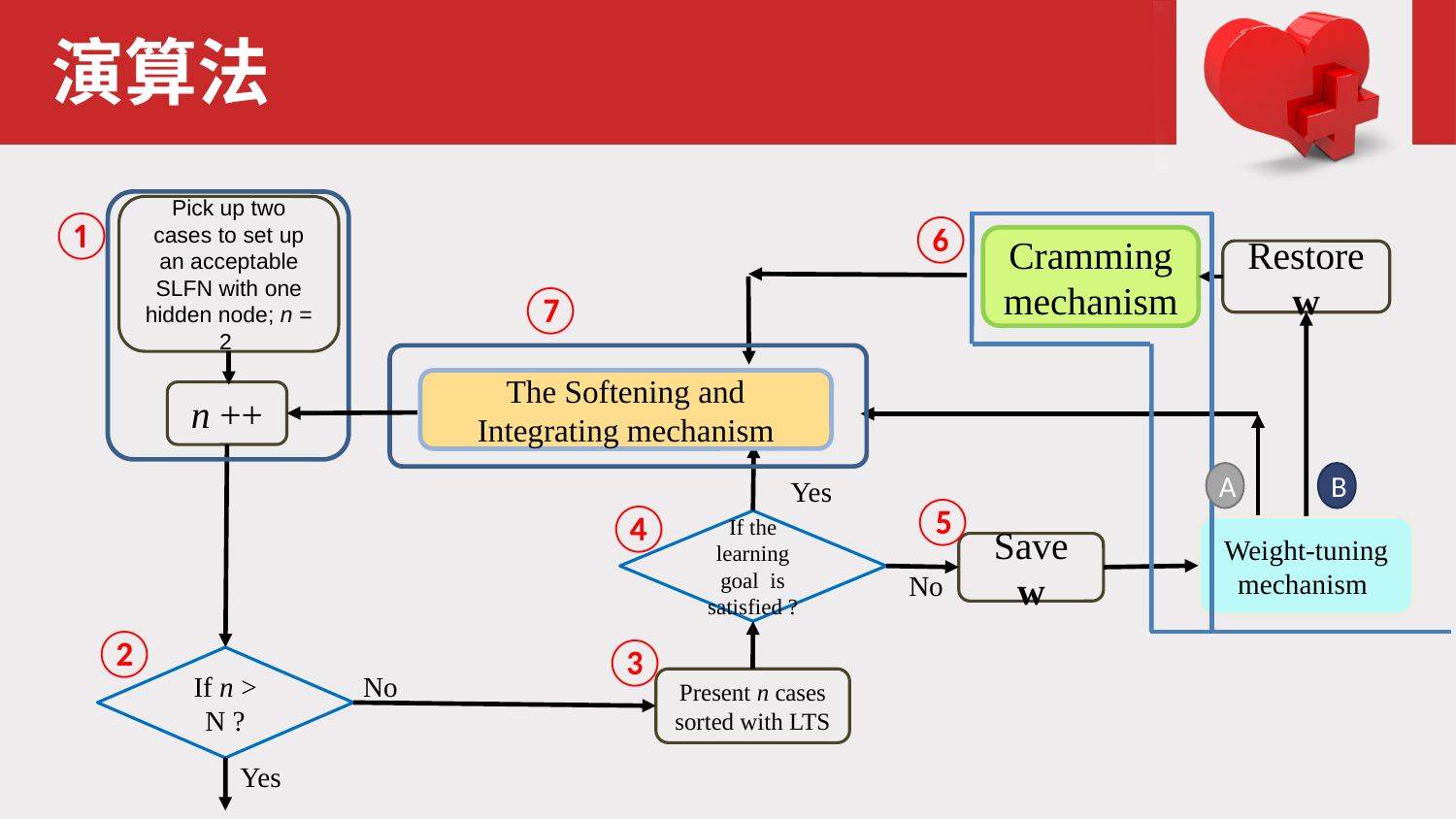

# 演算法

①
Pick up two cases to set up an acceptable SLFN with one hidden node; n = 2
⑥
Cramming mechanism
Restore w
⑦

The Softening and Integrating mechanism
n ++
A
B
Yes
⑤
④
If the learning goal  is satisfied ?
Weight-tuning mechanism
Save w
No
②
③
If n > N ?
No
Present n cases sorted with LTS
Yes